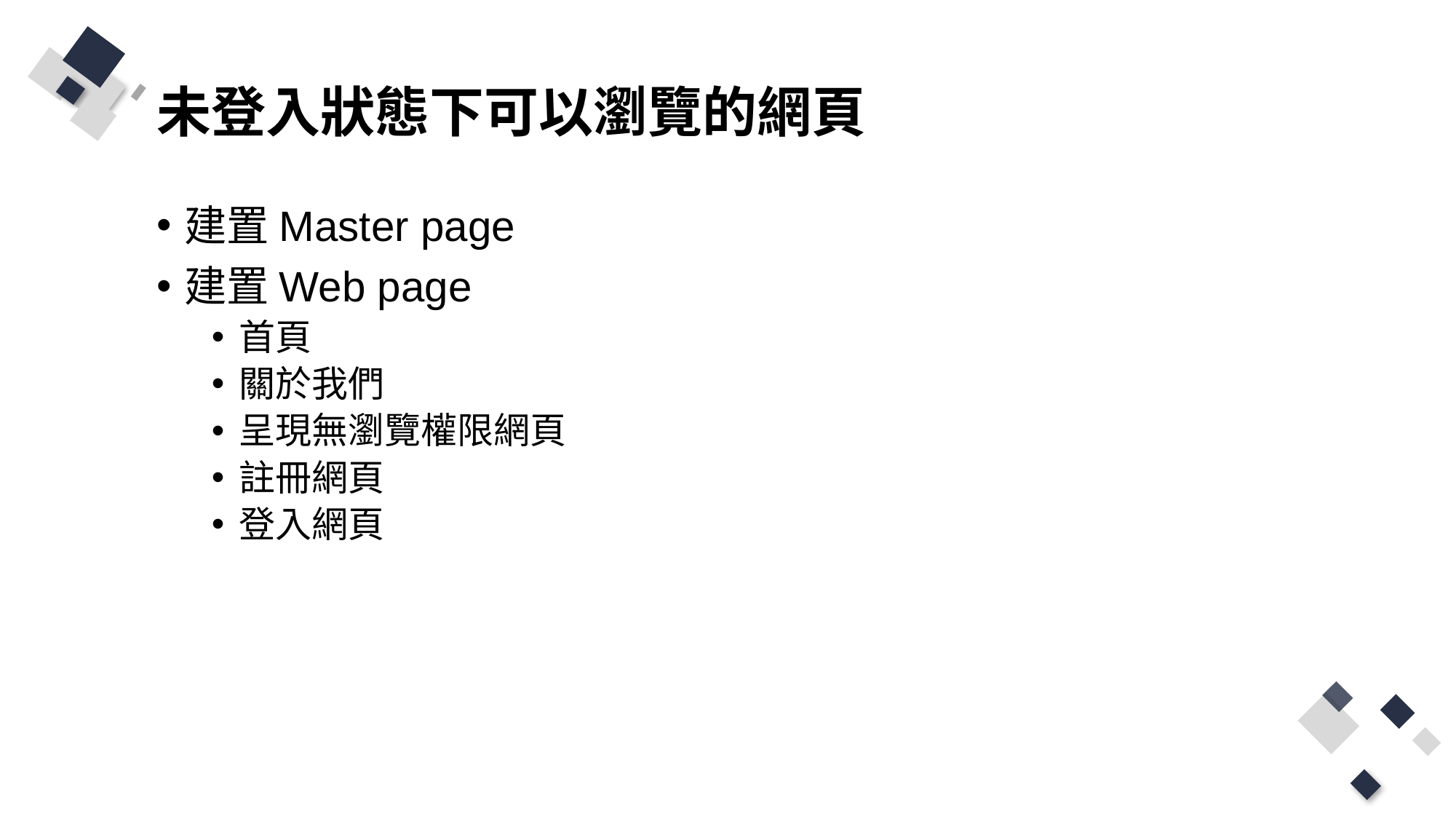

# 未登入狀態下可以瀏覽的網頁
建置Master page
建置Web page
首頁
關於我們
呈現無瀏覽權限網頁
註冊網頁
登入網頁